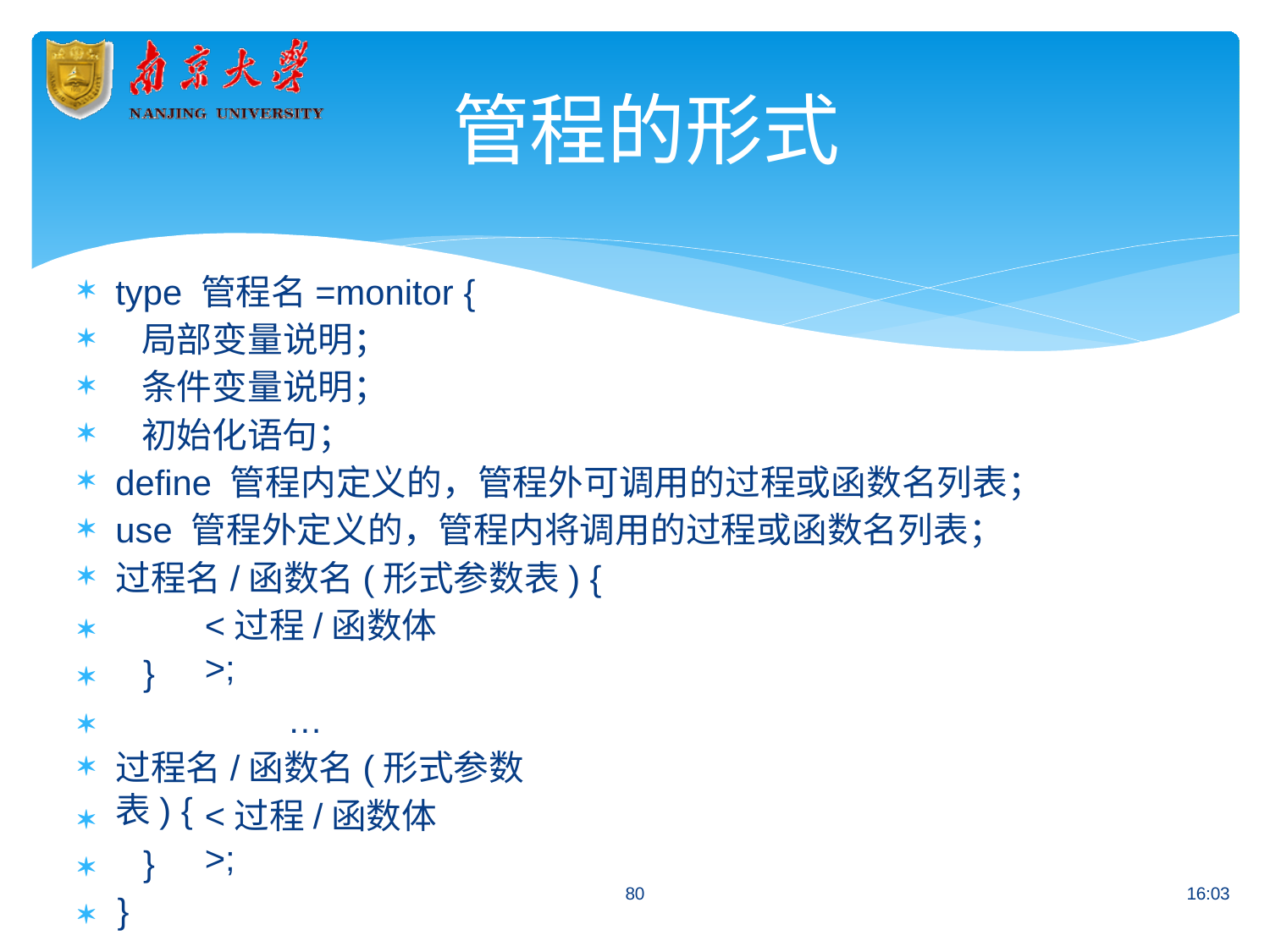

# 管程的形式

type 管程名=monitor {
局部变量说明；
条件变量说明；
初始化语句；
define 管程内定义的，管程外可调用的过程或函数名列表；
use 管程外定义的，管程内将调用的过程或函数名列表；
过程名/函数名(形式参数表) {
∗
∗	}
∗
<过程/函数体>;
…
过程名/函数名(形式参数表) {
∗
∗	}
∗	}
<过程/函数体>;
80
16:03